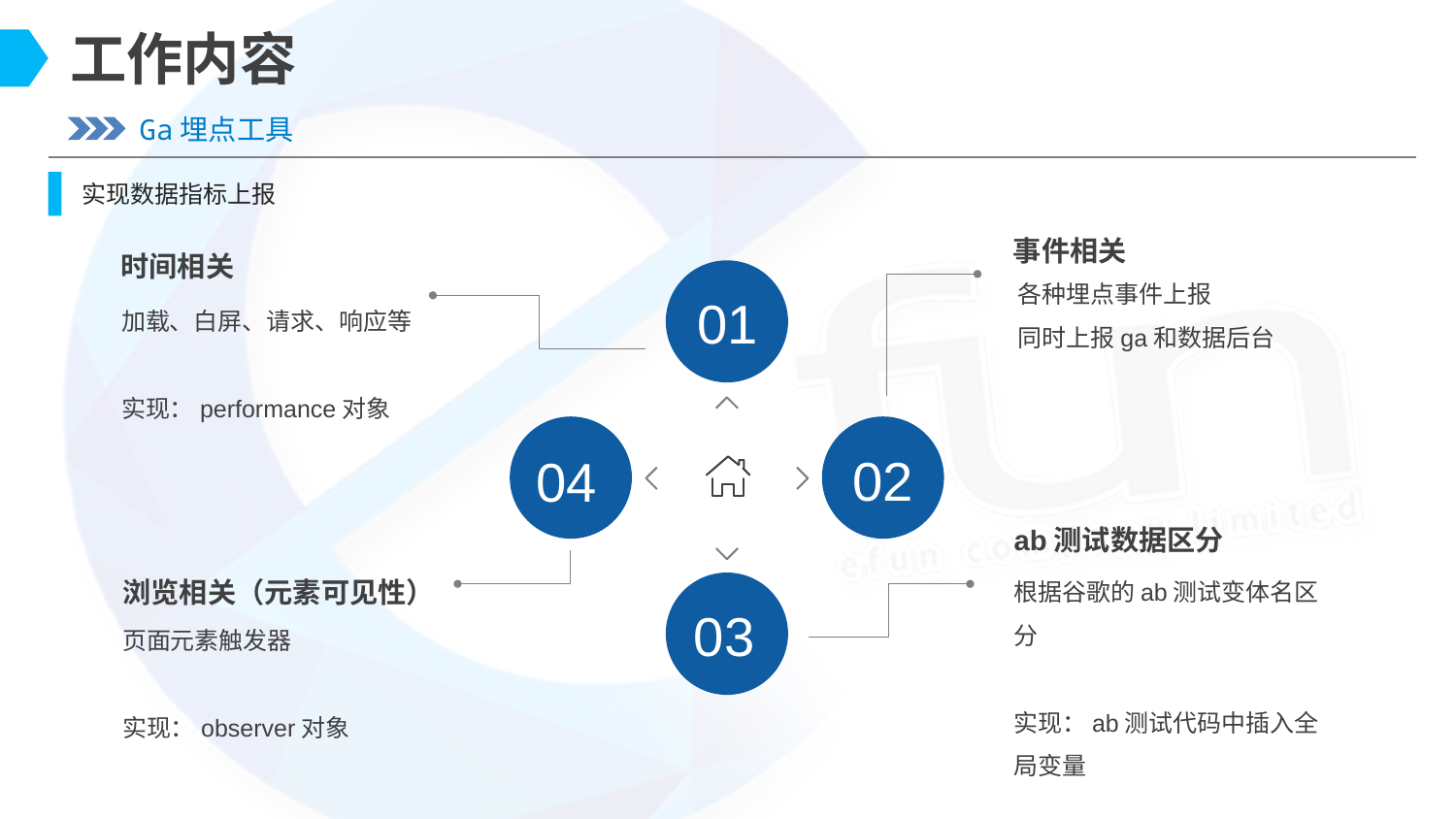

工作内容

Ga埋点工具

实现数据指标上报

事件相关
各种埋点事件上报
同时上报ga和数据后台
时间相关
加载、白屏、请求、响应等

实现：performance对象

01

04

02

ab测试数据区分
根据谷歌的ab测试变体名区分

实现：ab测试代码中插入全局变量

浏览相关（元素可见性）
页面元素触发器

实现：observer对象

03